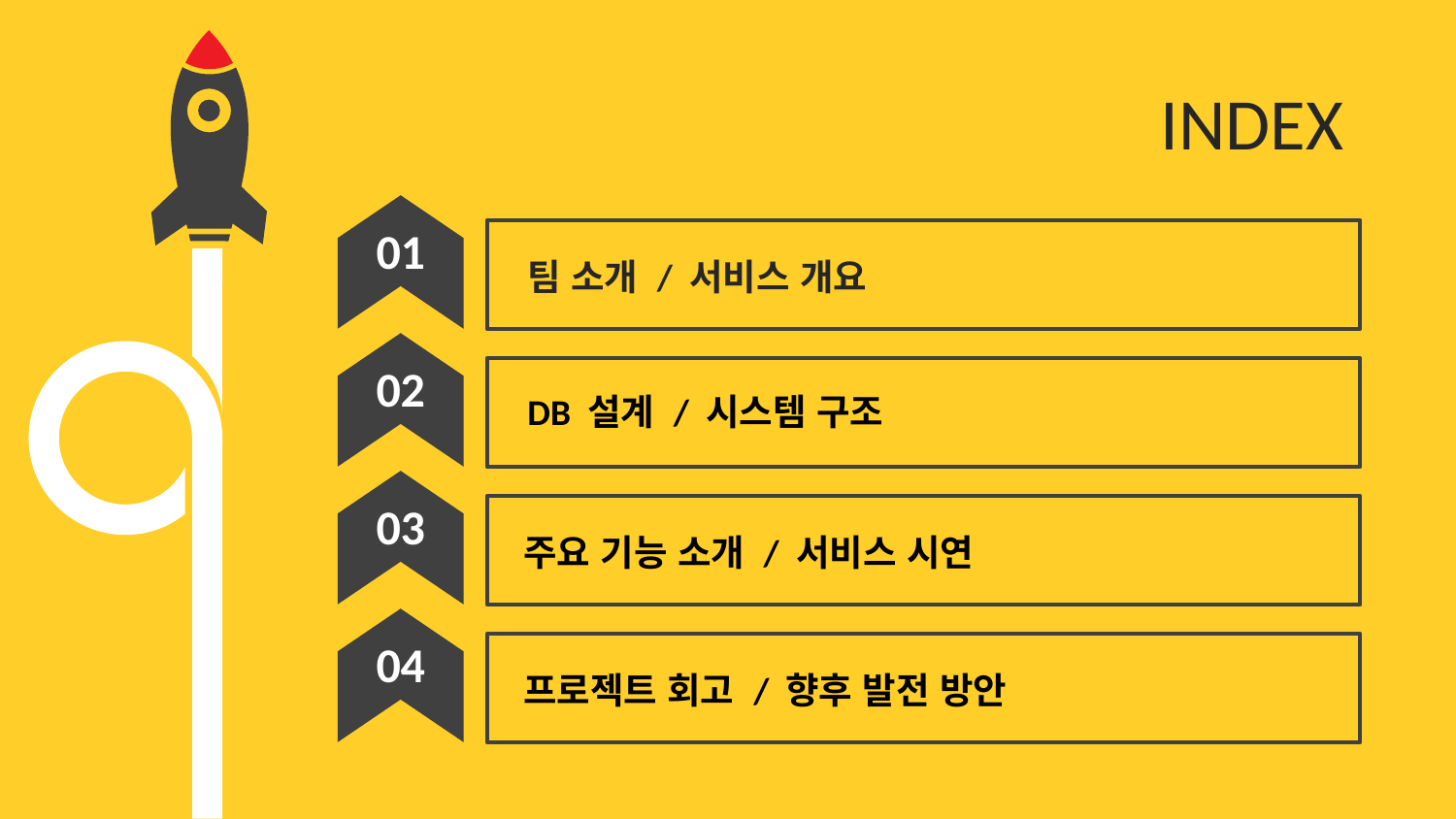

INDEX

01

팀 소개 / 서비스 개요

02

DB 설계 / 시스템 구조

03

주요 기능 소개 / 서비스 시연

04

프로젝트 회고 / 향후 발전 방안